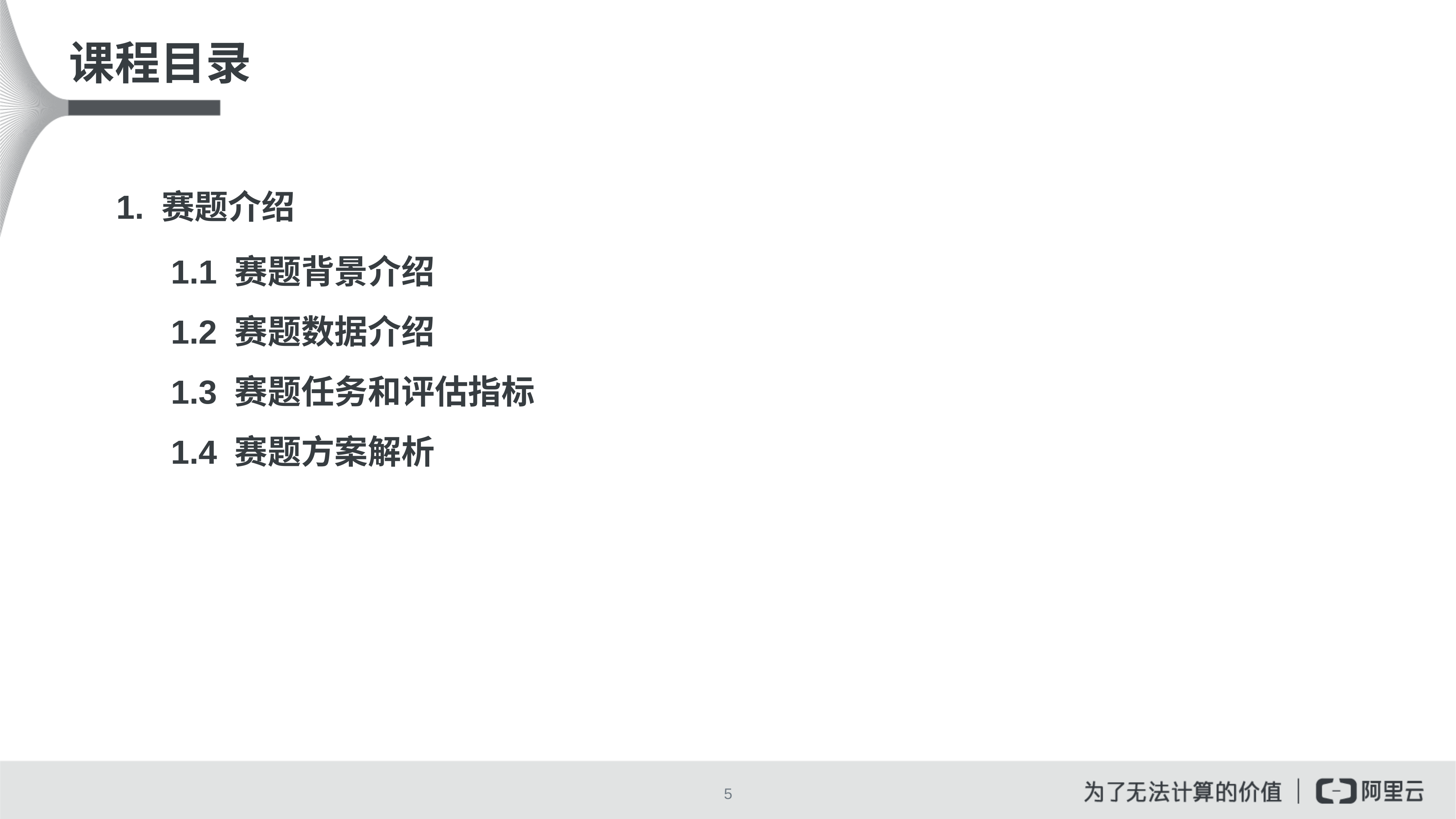

# 课程目录
1. 赛题介绍
1.1 赛题背景介绍
1.2 赛题数据介绍
1.3 赛题任务和评估指标
1.4 赛题方案解析